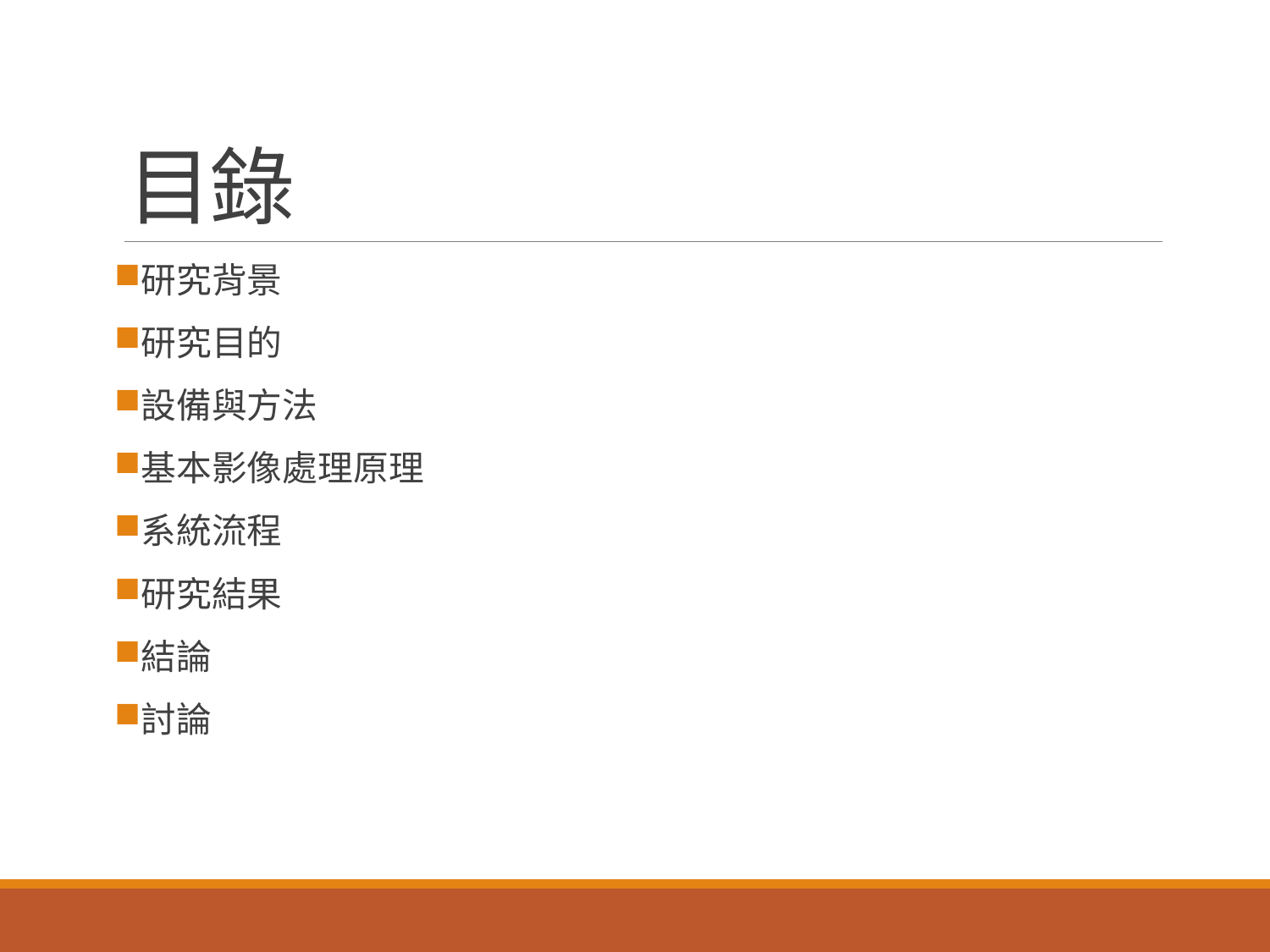

# 目錄
研究背景
研究目的
設備與方法
基本影像處理原理
系統流程
研究結果
結論
討論